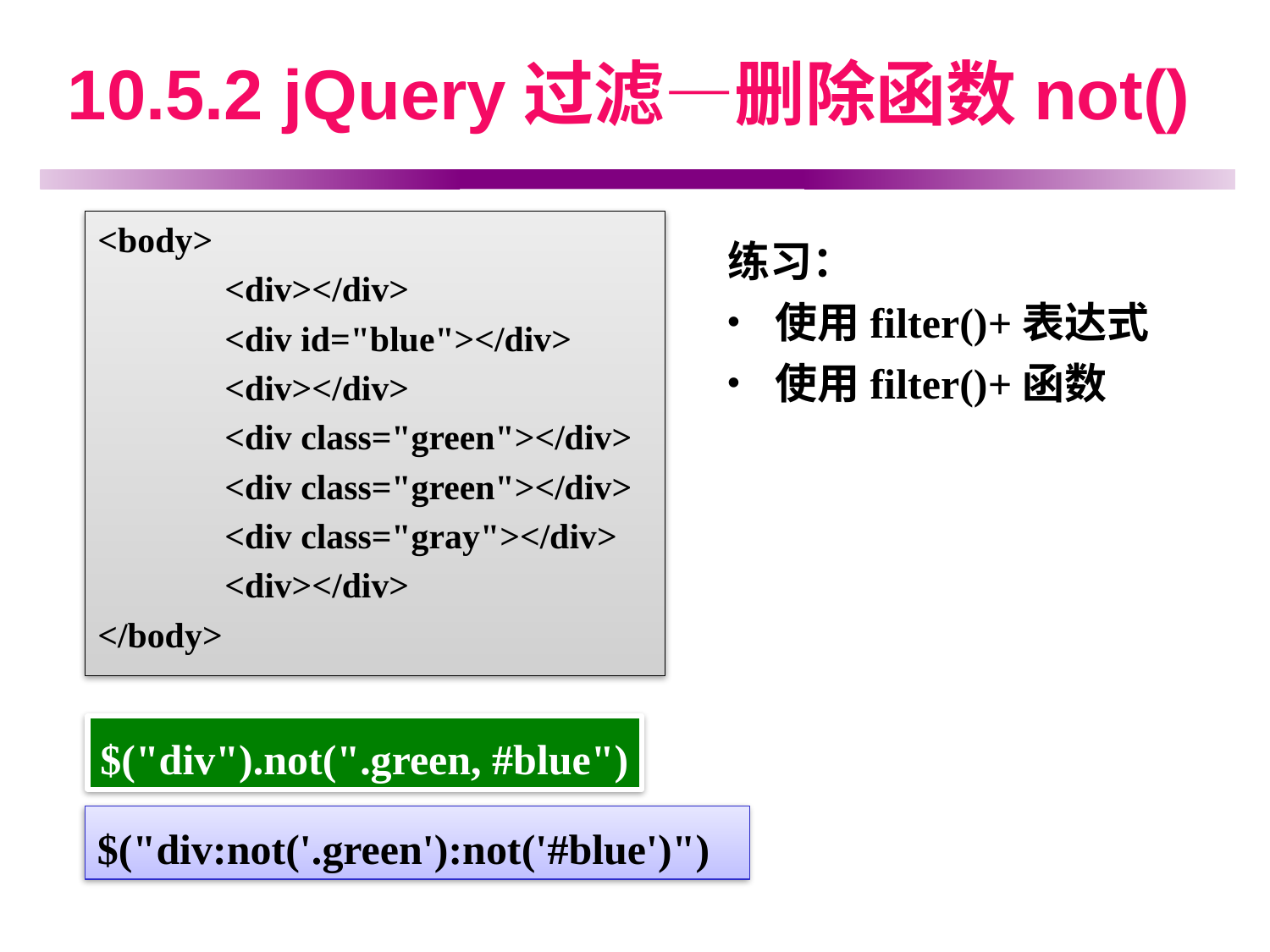

# 10.5.2 jQuery过滤—删除函数not()
<body>
	<div></div>
	<div id="blue"></div>
	<div></div>
	<div class="green"></div>
	<div class="green"></div>
	<div class="gray"></div>
	<div></div>
</body>
练习：
使用filter()+表达式
使用filter()+函数
$("div").not(".green, #blue")
$("div:not('.green'):not('#blue')")